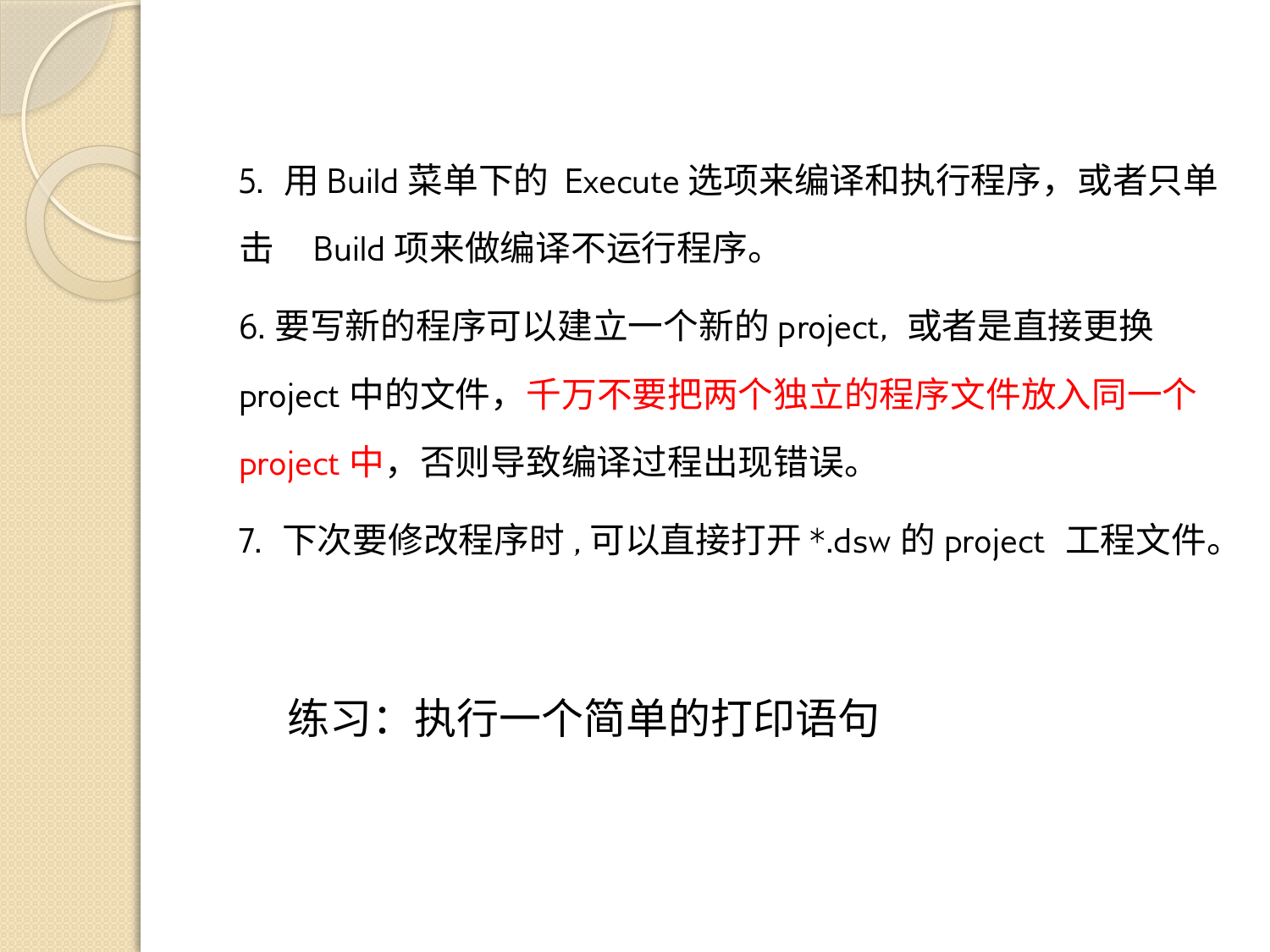

5. 用Build菜单下的 Execute选项来编译和执行程序，或者只单击    Build项来做编译不运行程序。
6.要写新的程序可以建立一个新的project, 或者是直接更换project中的文件，千万不要把两个独立的程序文件放入同一个project中，否则导致编译过程出现错误。
7. 下次要修改程序时,可以直接打开*.dsw的project 工程文件。

练习：执行一个简单的打印语句